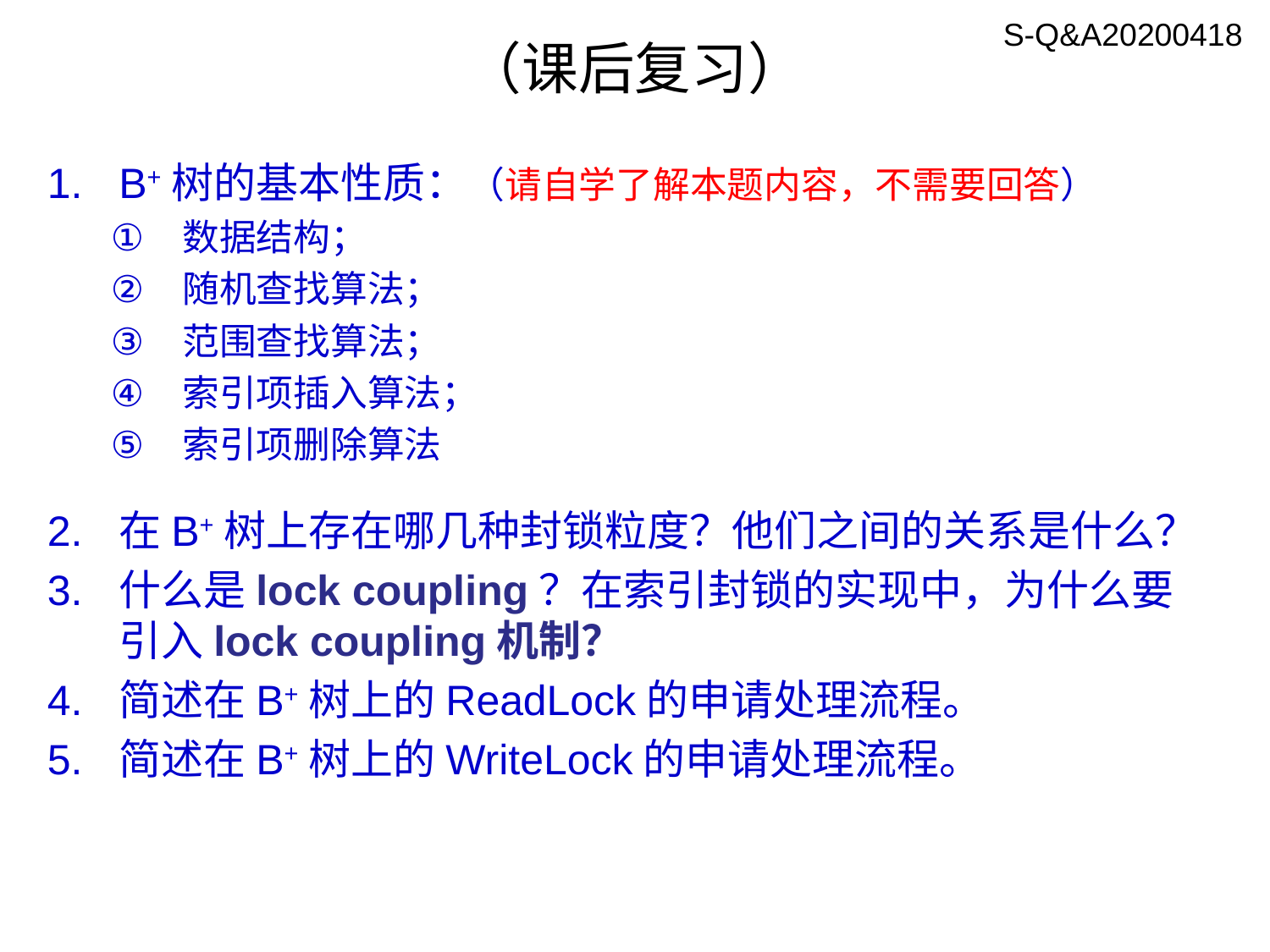

S-Q&A20200418
# （课后复习）
B+树的基本性质：（请自学了解本题内容，不需要回答）
数据结构；
随机查找算法；
范围查找算法；
索引项插入算法；
索引项删除算法

在B+树上存在哪几种封锁粒度？他们之间的关系是什么？
什么是lock coupling？在索引封锁的实现中，为什么要引入lock coupling机制？
简述在B+树上的ReadLock的申请处理流程。
简述在B+树上的WriteLock的申请处理流程。